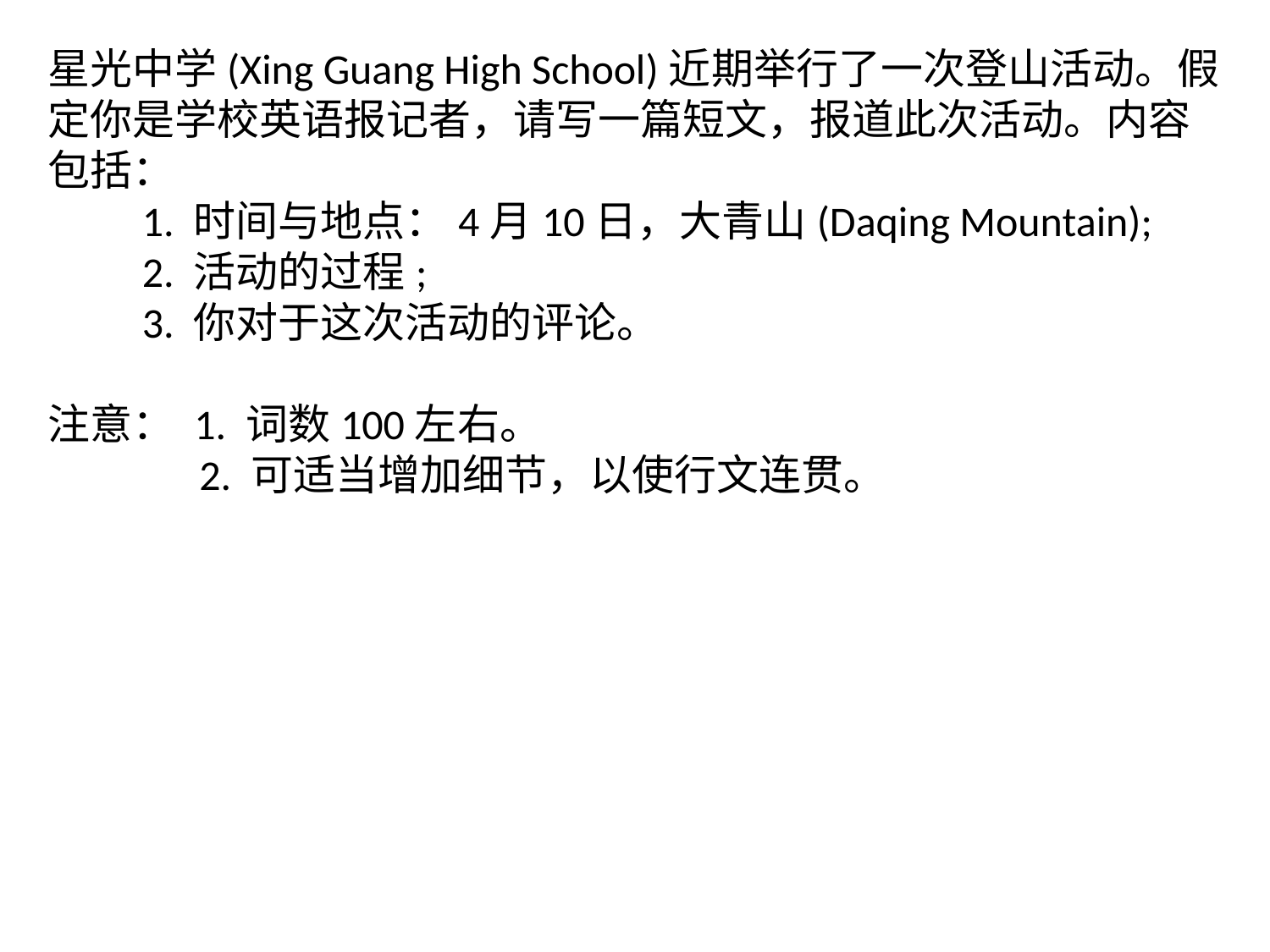

星光中学(Xing Guang High School)近期举行了一次登山活动。假定你是学校英语报记者，请写一篇短文，报道此次活动。内容包括：
　　1. 时间与地点：4月10日，大青山(Daqing Mountain);
　　2. 活动的过程;
　　3. 你对于这次活动的评论。

注意： 1. 词数100左右。
　　      2. 可适当增加细节，以使行文连贯。